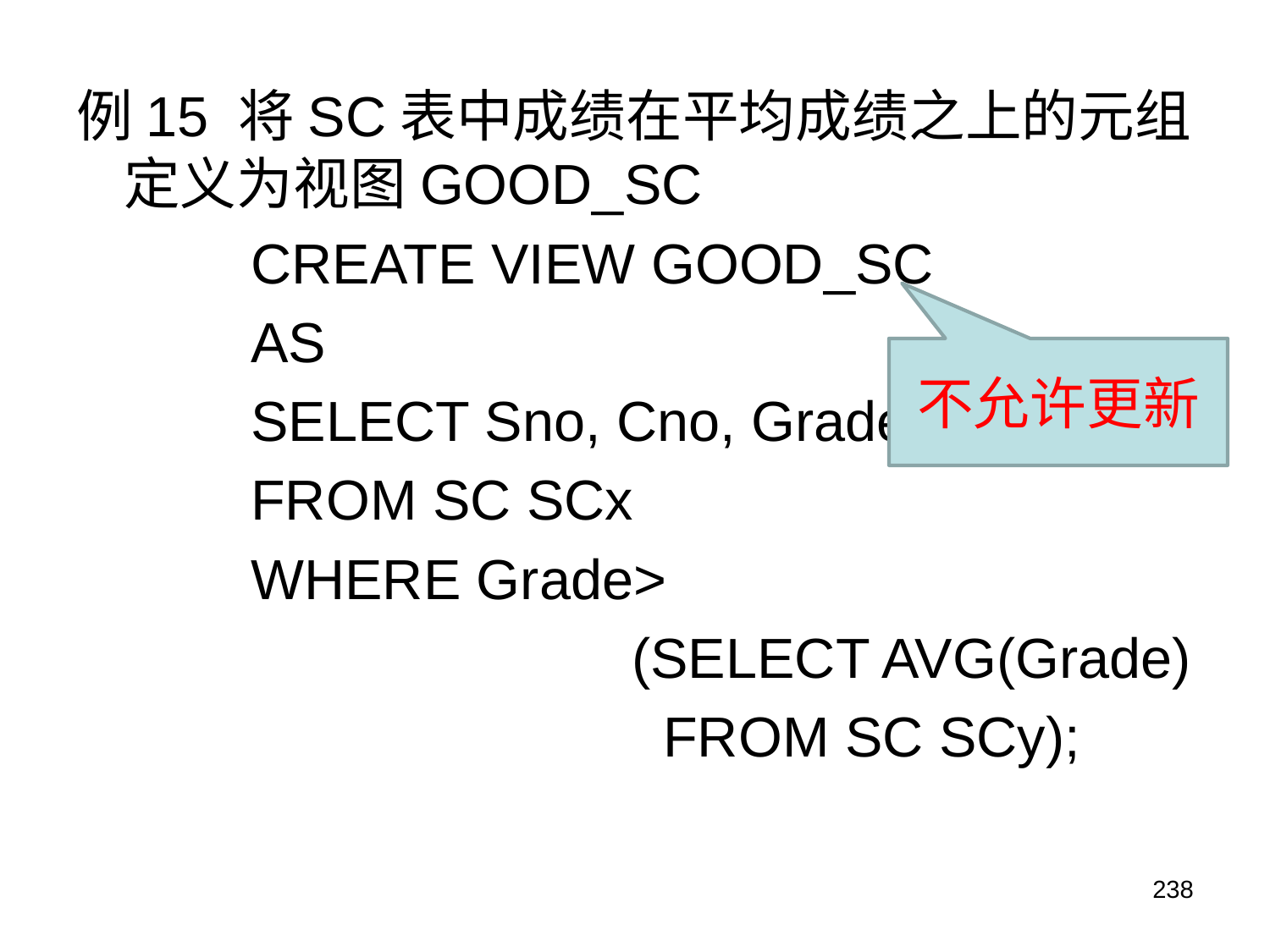

例15 将SC表中成绩在平均成绩之上的元组定义为视图GOOD_SC
		CREATE VIEW GOOD_SC
		AS
		SELECT Sno, Cno, Grade
		FROM SC SCx
		WHERE Grade>
					(SELECT AVG(Grade)
					  FROM SC SCy);

不允许更新
238